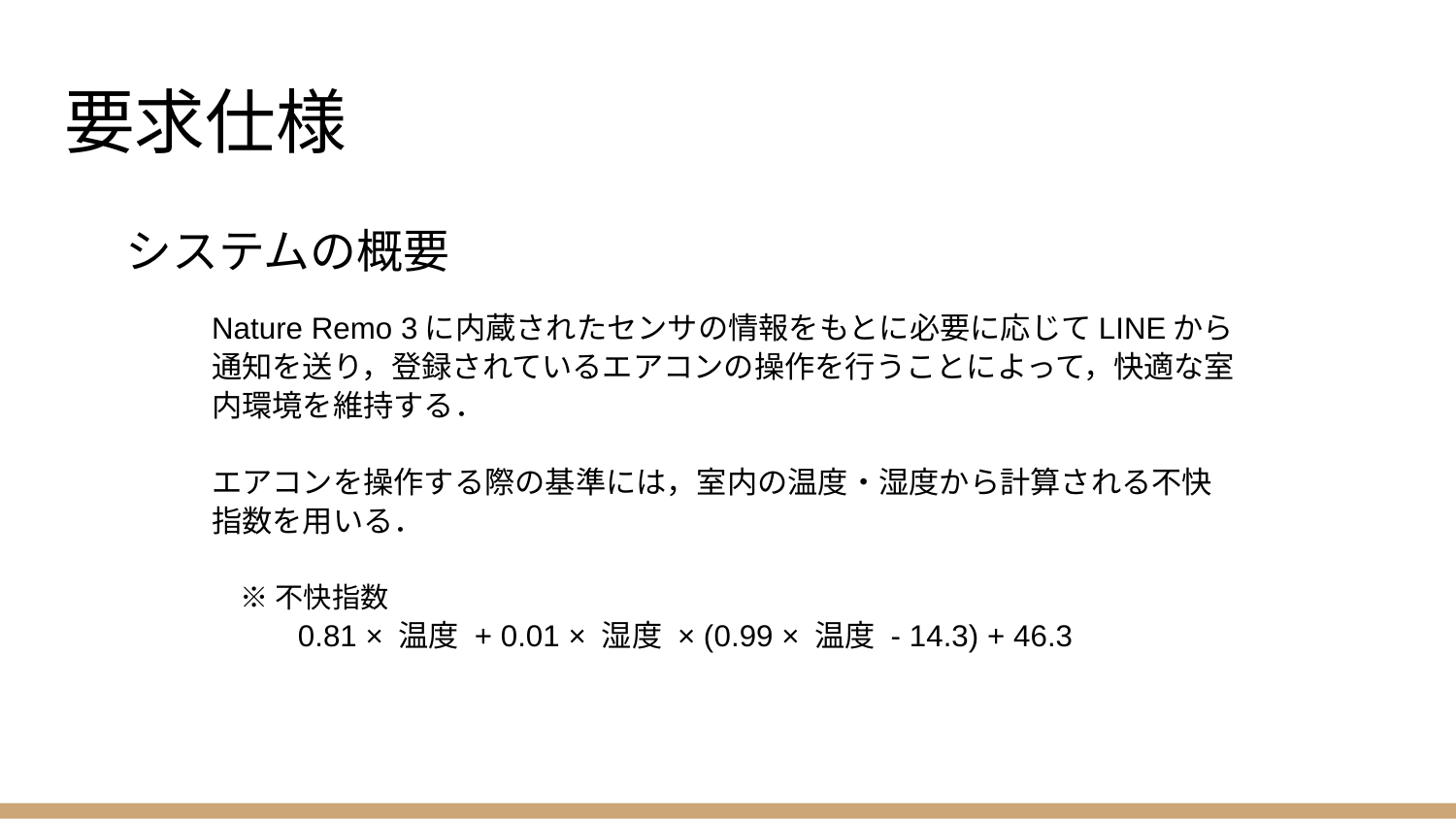

# 要求仕様
システムの概要
Nature Remo 3に内蔵されたセンサの情報をもとに必要に応じてLINEから通知を送り，登録されているエアコンの操作を行うことによって，快適な室内環境を維持する．

エアコンを操作する際の基準には，室内の温度・湿度から計算される不快指数を用いる．

※不快指数
0.81 × 温度 + 0.01 × 湿度 × (0.99 × 温度 - 14.3) + 46.3